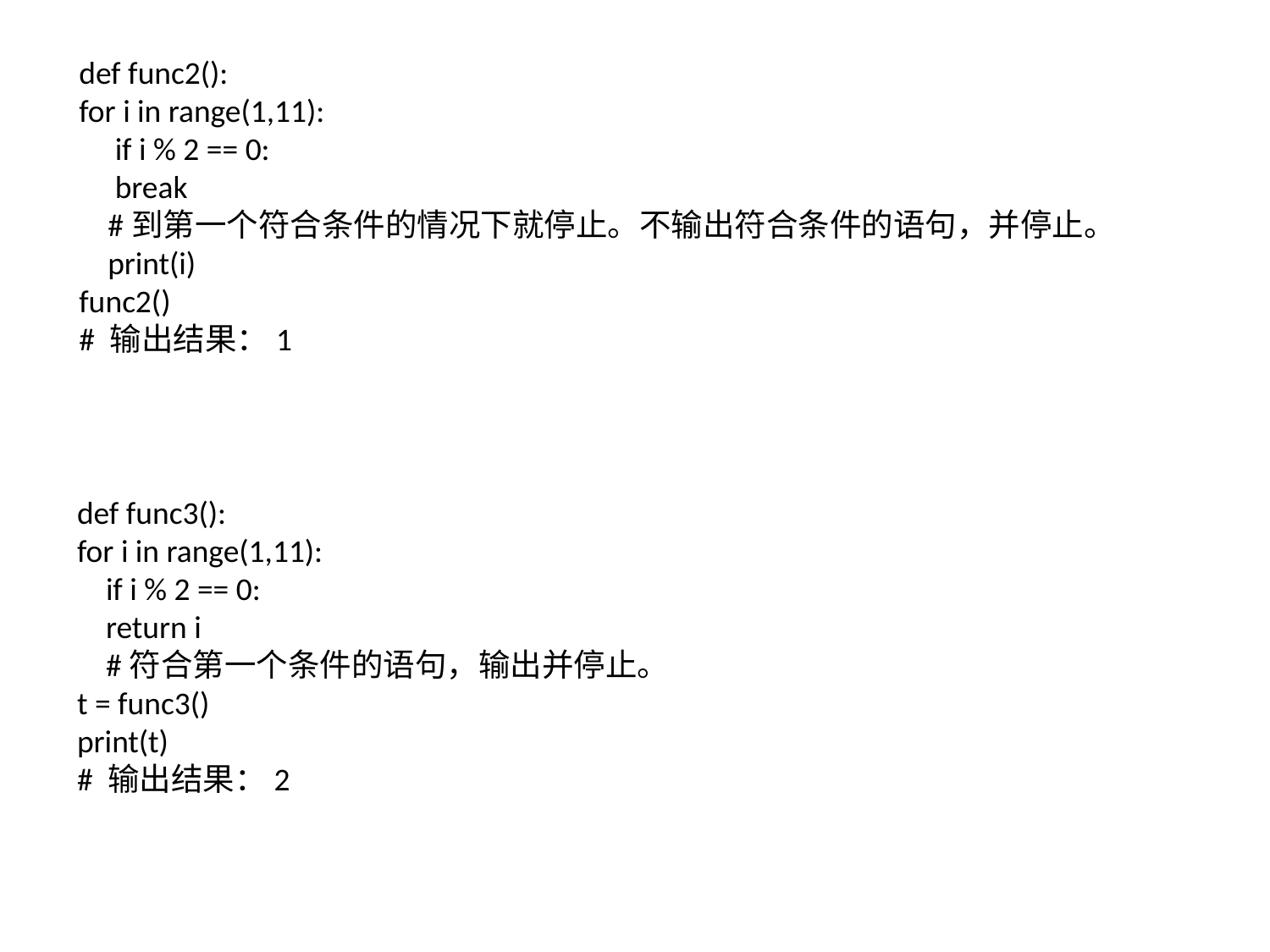

def func2():
for i in range(1,11):
     if i % 2 == 0:
     break
    #到第一个符合条件的情况下就停止。不输出符合条件的语句，并停止。
    print(i)
func2()
# 输出结果：1

def func3():
for i in range(1,11):
    if i % 2 == 0:
    return i
    #符合第一个条件的语句，输出并停止。
t = func3()
print(t)
# 输出结果：2